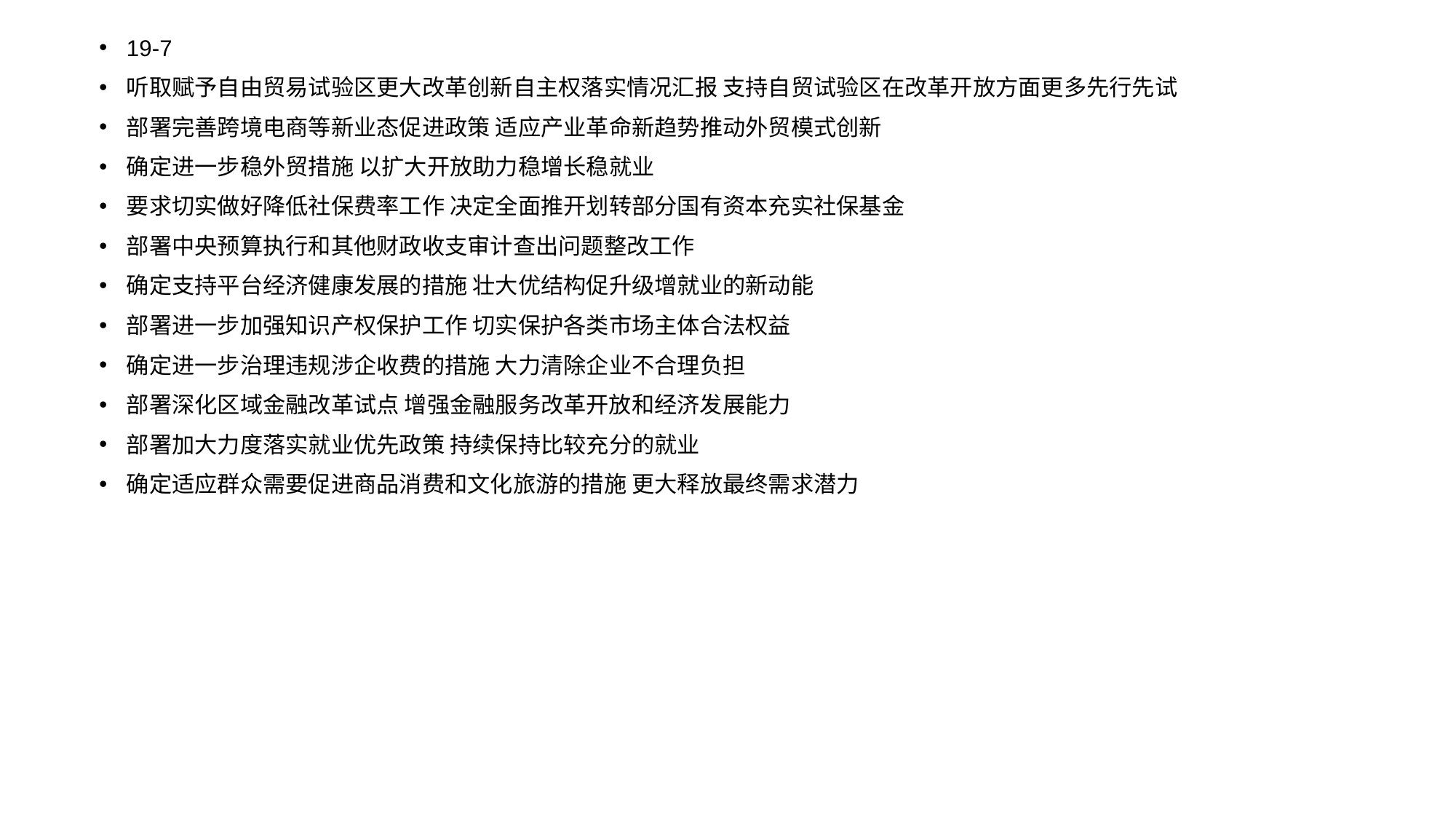

19-7
听取赋予自由贸易试验区更大改革创新自主权落实情况汇报 支持自贸试验区在改革开放方面更多先行先试
部署完善跨境电商等新业态促进政策 适应产业革命新趋势推动外贸模式创新
确定进一步稳外贸措施 以扩大开放助力稳增长稳就业
要求切实做好降低社保费率工作 决定全面推开划转部分国有资本充实社保基金
部署中央预算执行和其他财政收支审计查出问题整改工作
确定支持平台经济健康发展的措施 壮大优结构促升级增就业的新动能
部署进一步加强知识产权保护工作 切实保护各类市场主体合法权益
确定进一步治理违规涉企收费的措施 大力清除企业不合理负担
部署深化区域金融改革试点 增强金融服务改革开放和经济发展能力
部署加大力度落实就业优先政策 持续保持比较充分的就业
确定适应群众需要促进商品消费和文化旅游的措施 更大释放最终需求潜力